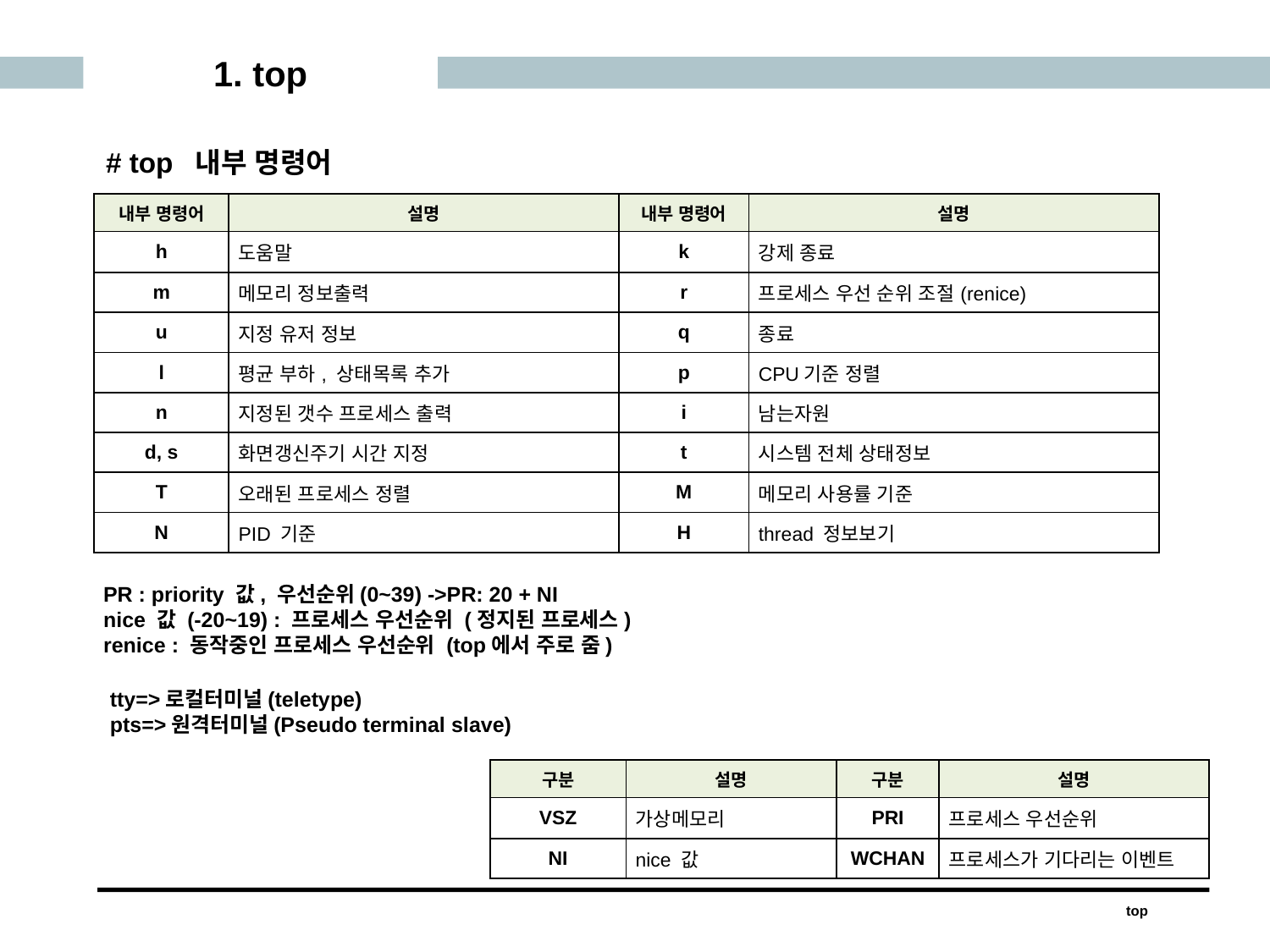

1. top

# top  내부 명령어
| 내부 명령어 | 설명 | 내부 명령어 | 설명 |
| --- | --- | --- | --- |
| h | 도움말 | k | 강제 종료 |
| m | 메모리 정보출력 | r | 프로세스 우선 순위 조절(renice) |
| u | 지정 유저 정보 | q | 종료 |
| l | 평균 부하, 상태목록 추가 | p | CPU기준 정렬 |
| n | 지정된 갯수 프로세스 출력 | i | 남는자원 |
| d, s | 화면갱신주기 시간 지정 | t | 시스템 전체 상태정보 |
| T | 오래된 프로세스 정렬 | M | 메모리 사용률 기준 |
| N | PID 기준 | H | thread 정보보기 |
PR : priority 값, 우선순위(0~39) ->PR: 20 + NI
nice 값 (-20~19) : 프로세스 우선순위 (정지된 프로세스)
renice : 동작중인 프로세스 우선순위 (top에서 주로 줌)
tty=>로컬터미널(teletype)
pts=>원격터미널(Pseudo terminal slave)
| 구분 | 설명 | 구분 | 설명 |
| --- | --- | --- | --- |
| VSZ | 가상메모리 | PRI | 프로세스 우선순위 |
| NI | nice 값 | WCHAN | 프로세스가 기다리는 이벤트 |

top